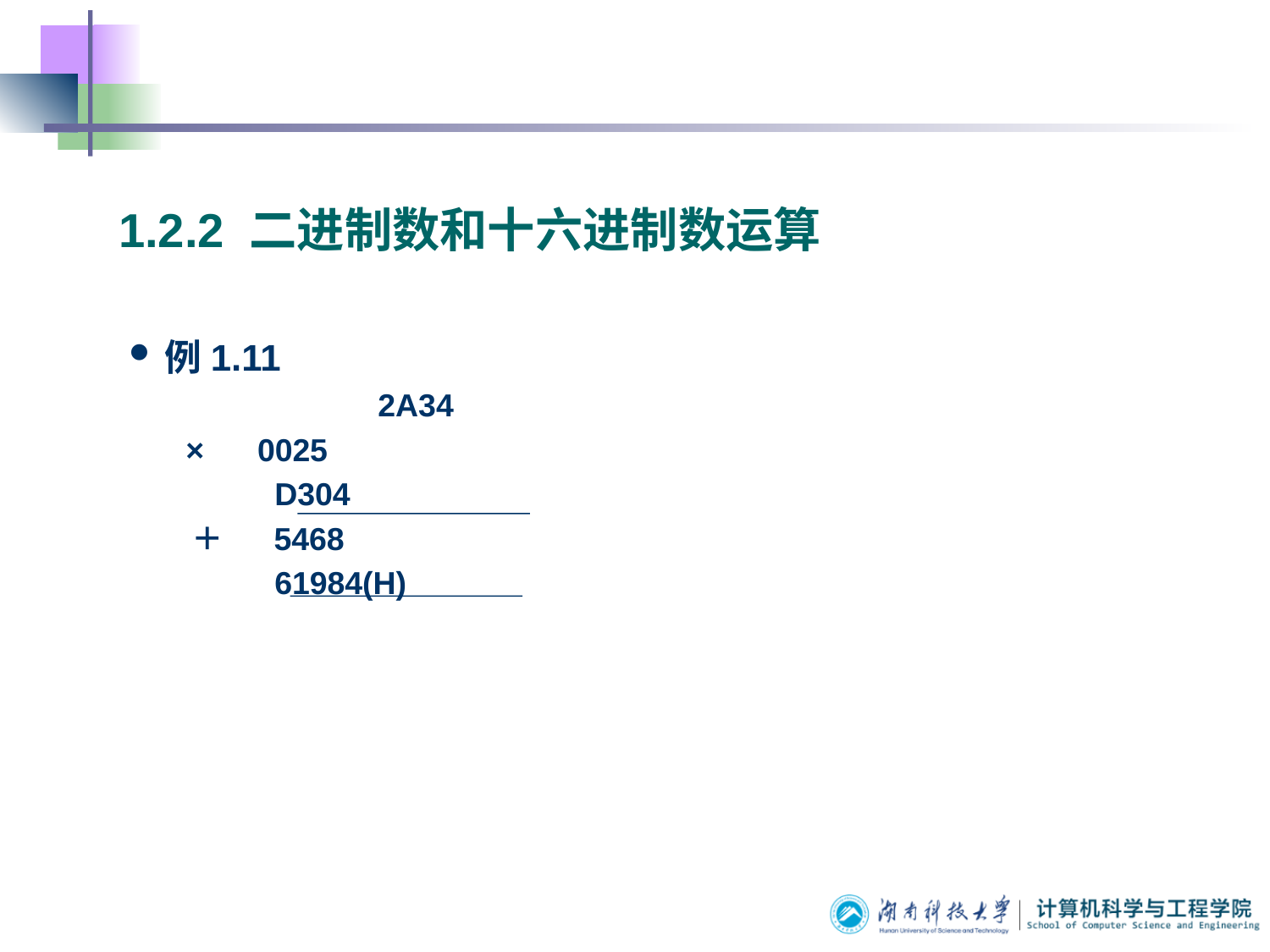

1.2.2 二进制数和十六进制数运算
例1.11
		     2A34
 ×      0025
           D304
 ＋      5468
           61984(H)